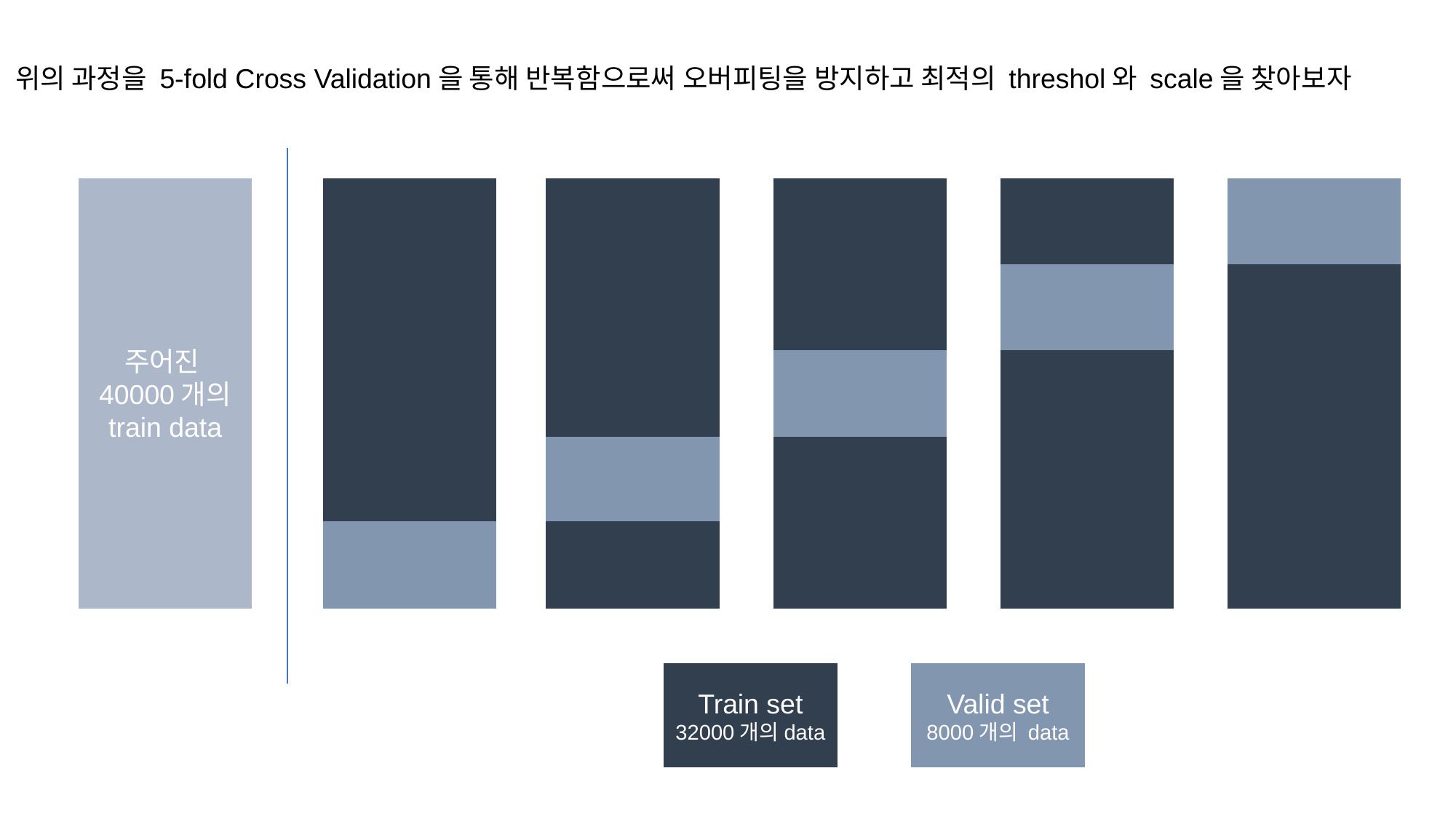

위의 과정을 5-fold Cross Validation을 통해 반복함으로써 오버피팅을 방지하고 최적의 threshol와 scale을 찾아보자

주어진
40000개의 train data

Train set
32000개의data
Valid set
8000개의 data